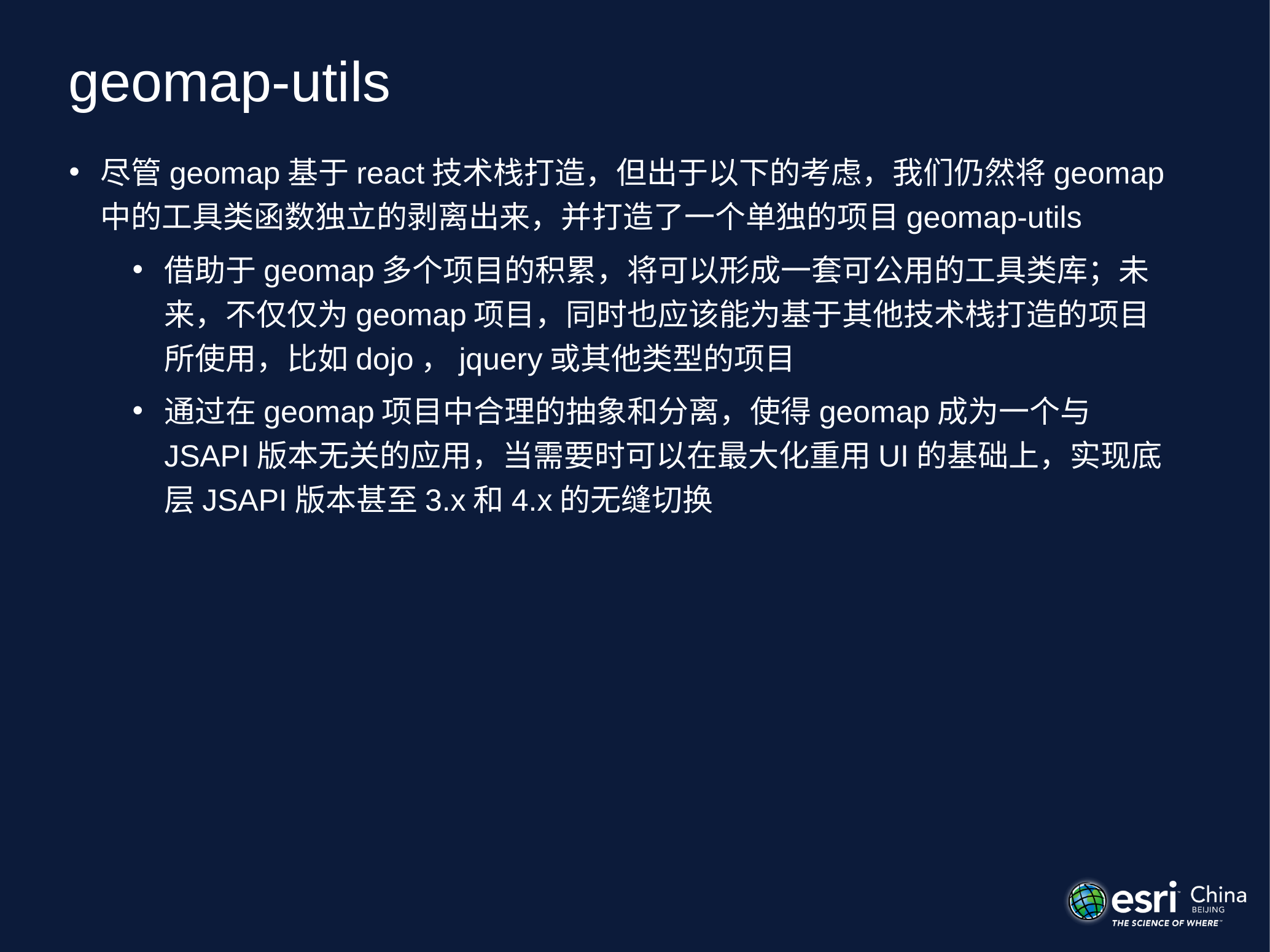

# geomap-utils
尽管geomap基于react技术栈打造，但出于以下的考虑，我们仍然将geomap中的工具类函数独立的剥离出来，并打造了一个单独的项目geomap-utils
借助于geomap多个项目的积累，将可以形成一套可公用的工具类库；未来，不仅仅为geomap项目，同时也应该能为基于其他技术栈打造的项目所使用，比如dojo，jquery或其他类型的项目
通过在geomap项目中合理的抽象和分离，使得geomap成为一个与JSAPI版本无关的应用，当需要时可以在最大化重用UI的基础上，实现底层JSAPI版本甚至3.x和4.x的无缝切换